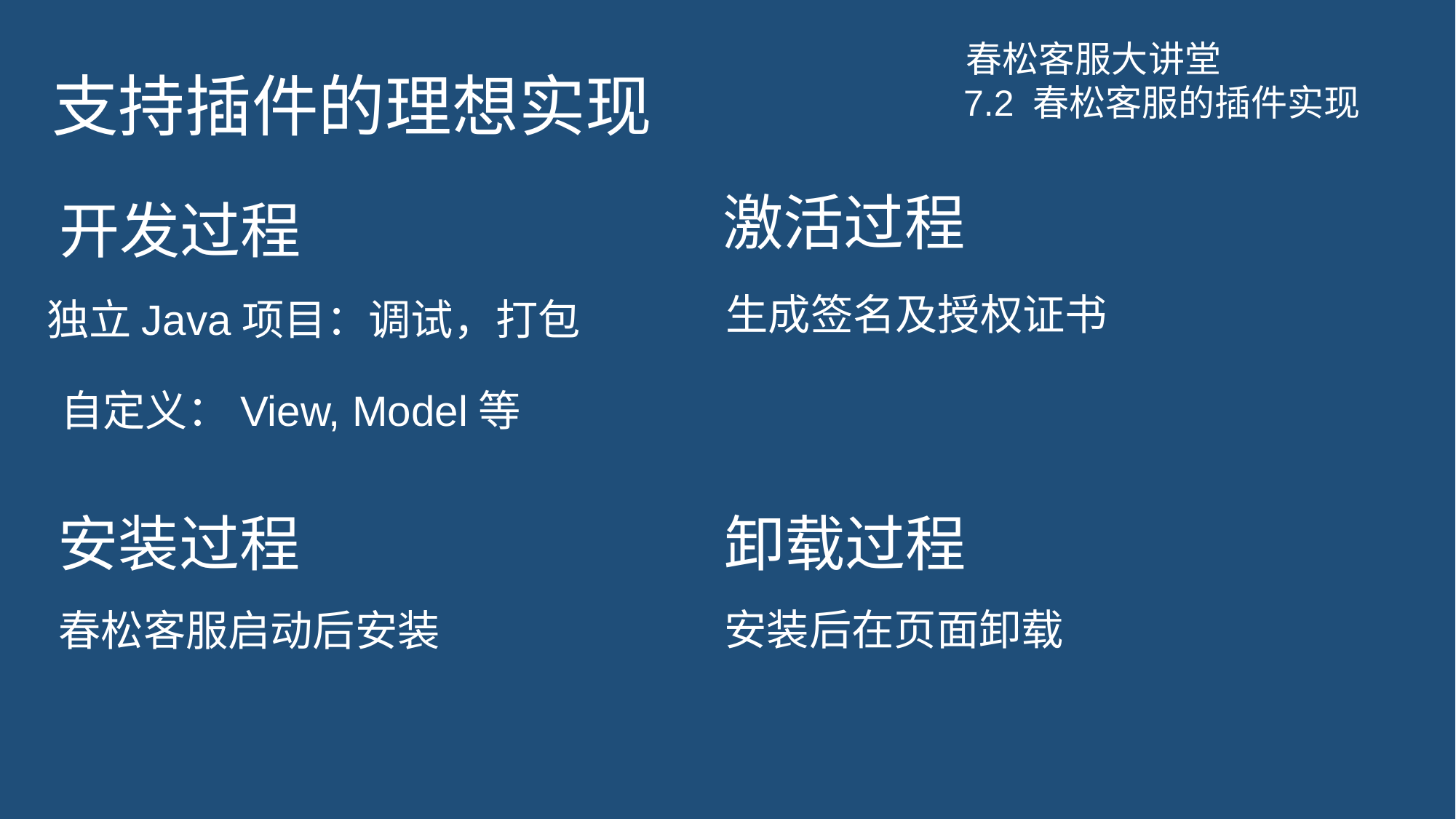

# 支持插件的理想实现
春松客服大讲堂
7.2 春松客服的插件实现
激活过程
开发过程
生成签名及授权证书
独立Java项目：调试，打包
自定义：View, Model等
安装过程
卸载过程
安装后在页面卸载
春松客服启动后安装